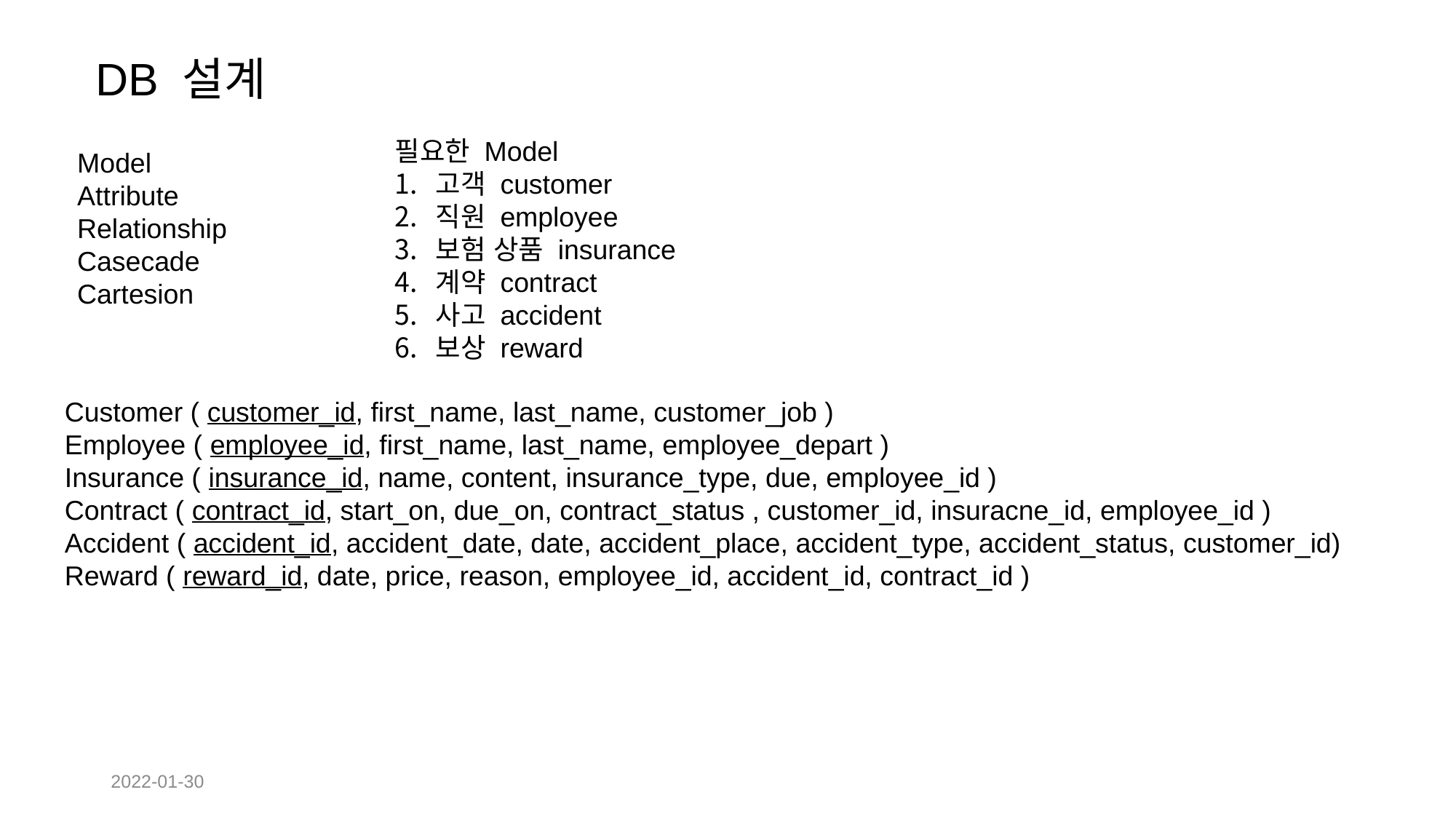

DB 설계
필요한 Model
고객 customer
직원 employee
보험 상품 insurance
계약 contract
사고 accident
보상 reward
Model
Attribute
Relationship
Casecade
Cartesion
Customer ( customer_id, first_name, last_name, customer_job )
Employee ( employee_id, first_name, last_name, employee_depart )
Insurance ( insurance_id, name, content, insurance_type, due, employee_id )
Contract ( contract_id, start_on, due_on, contract_status , customer_id, insuracne_id, employee_id )
Accident ( accident_id, accident_date, date, accident_place, accident_type, accident_status, customer_id)
Reward ( reward_id, date, price, reason, employee_id, accident_id, contract_id )
2022-01-30